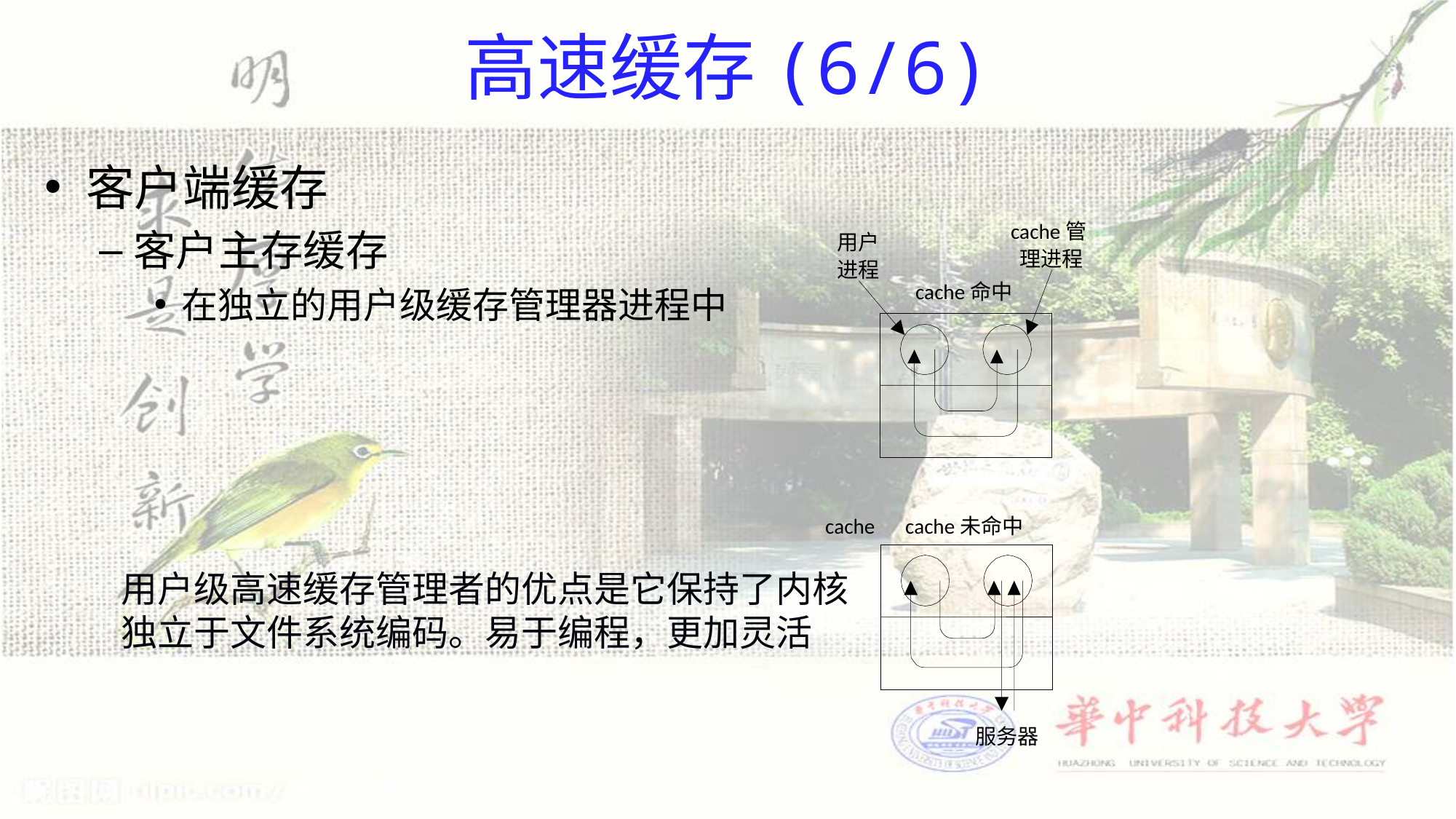

# 高速缓存(6/6)
客户端缓存
客户主存缓存
在独立的用户级缓存管理器进程中

cache管
理进程

用户
进程

cache命中

cache
cache未命中

服务器

用户级高速缓存管理者的优点是它保持了内核独立于文件系统编码。易于编程，更加灵活